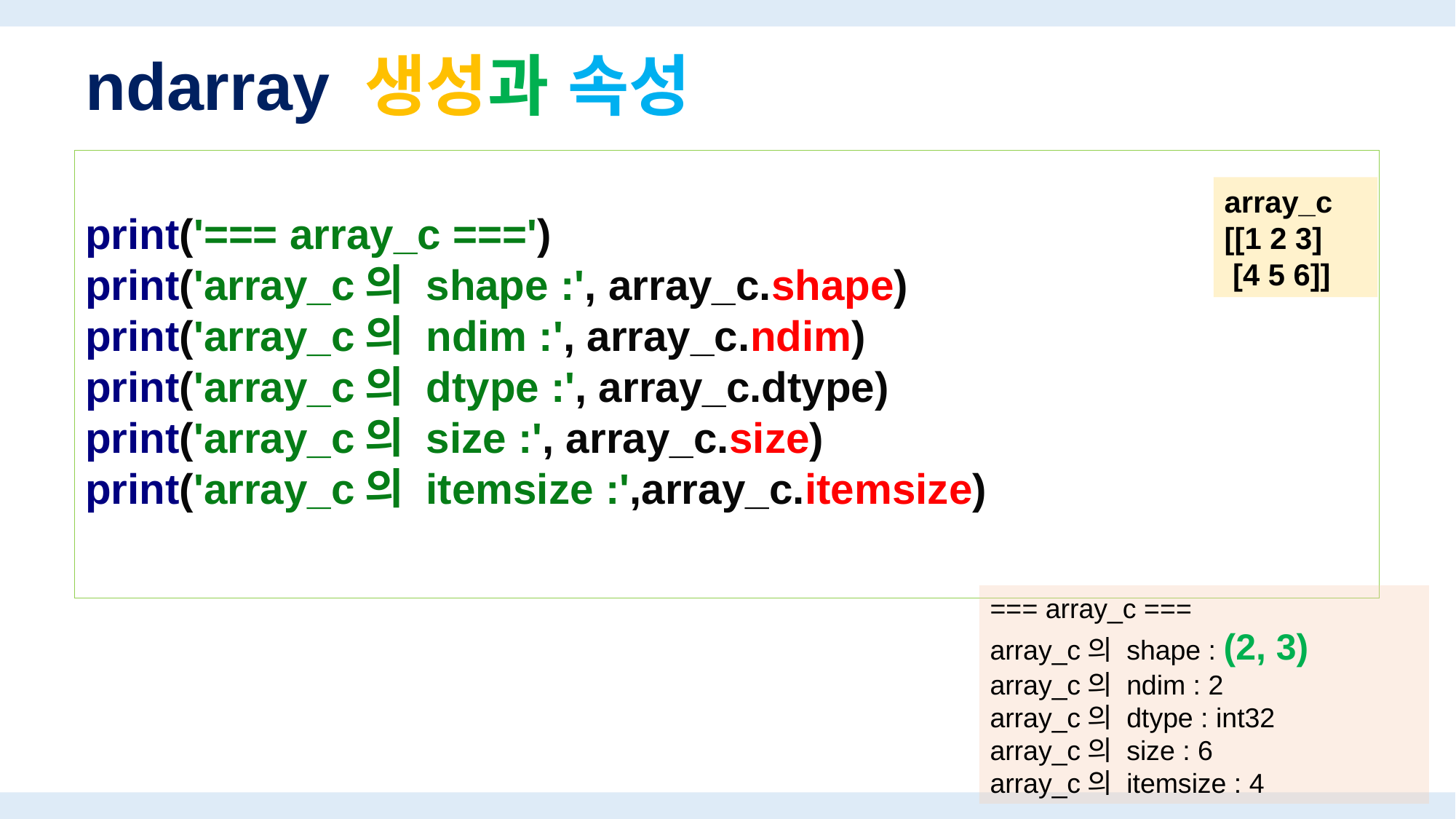

# ndarray 생성과 속성

print('=== array_c ===')
print('array_c의 shape :', array_c.shape)
print('array_c의 ndim :', array_c.ndim)
print('array_c의 dtype :', array_c.dtype)
print('array_c의 size :', array_c.size)
print('array_c의 itemsize :',array_c.itemsize)

array_c
[[1 2 3]
 [4 5 6]]
=== array_c ===
array_c의 shape : (2, 3)
array_c의 ndim : 2
array_c의 dtype : int32
array_c의 size : 6
array_c의 itemsize : 4